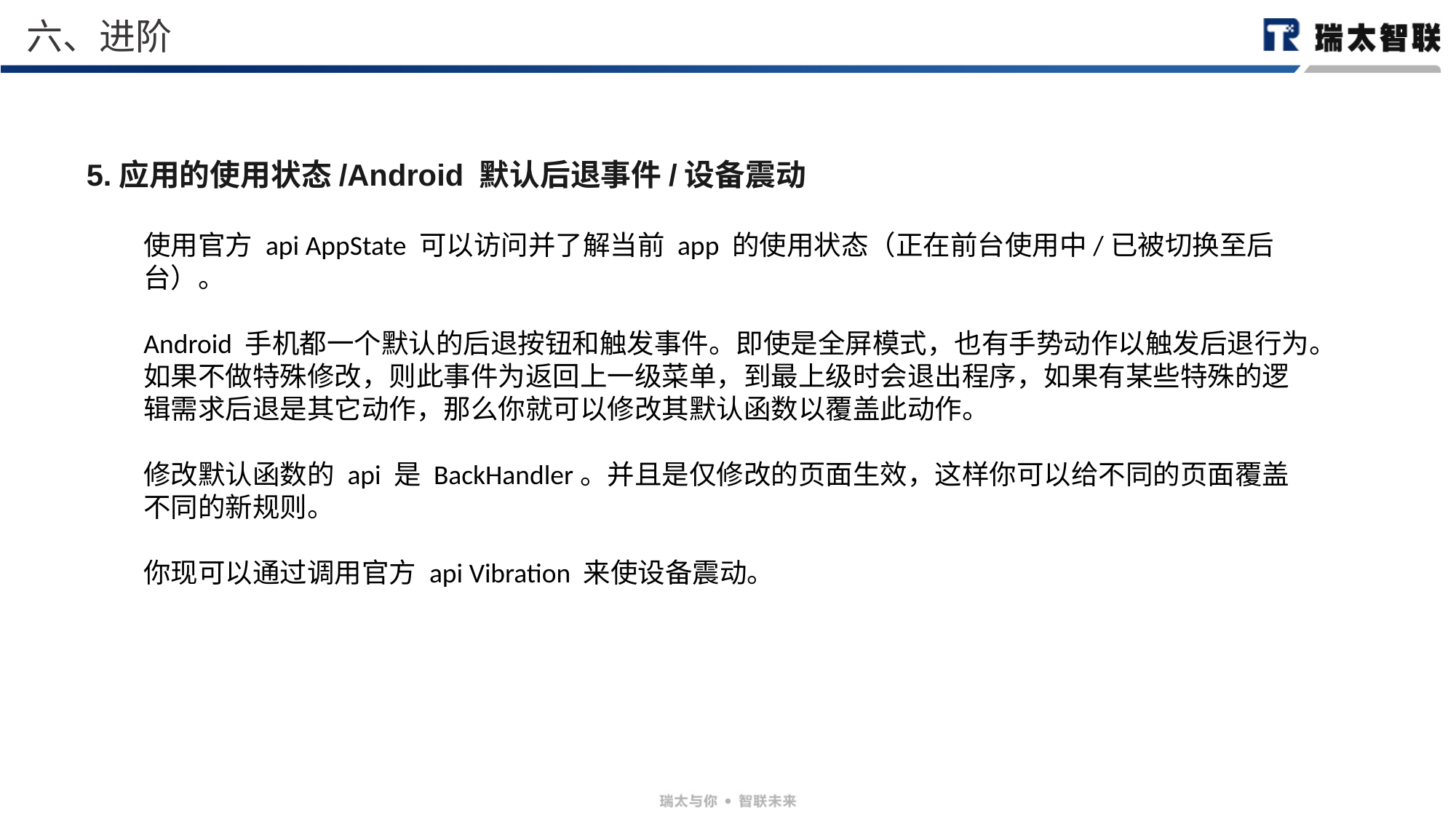

六、进阶
5.应用的使用状态/Android 默认后退事件/设备震动
使用官方 api AppState 可以访问并了解当前 app 的使用状态（正在前台使用中/已被切换至后台）。

Android 手机都一个默认的后退按钮和触发事件。即使是全屏模式，也有手势动作以触发后退行为。如果不做特殊修改，则此事件为返回上一级菜单，到最上级时会退出程序，如果有某些特殊的逻辑需求后退是其它动作，那么你就可以修改其默认函数以覆盖此动作。

修改默认函数的 api 是 BackHandler。并且是仅修改的页面生效，这样你可以给不同的页面覆盖不同的新规则。

你现可以通过调用官方 api Vibration 来使设备震动。